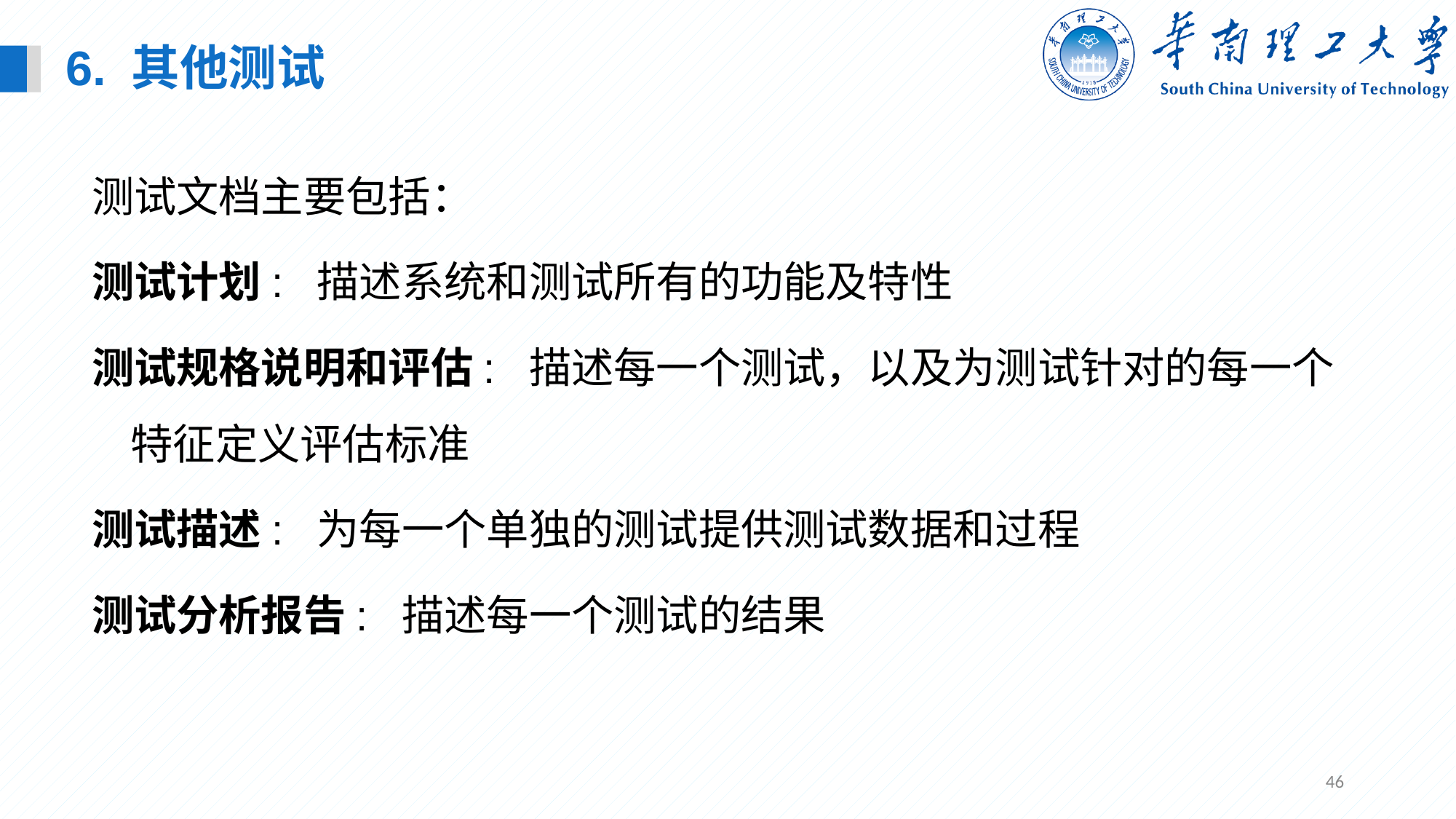

6. 其他测试
测试文档主要包括：
测试计划:  描述系统和测试所有的功能及特性
测试规格说明和评估:  描述每一个测试，以及为测试针对的每一个特征定义评估标准
测试描述:  为每一个单独的测试提供测试数据和过程
测试分析报告:  描述每一个测试的结果
46